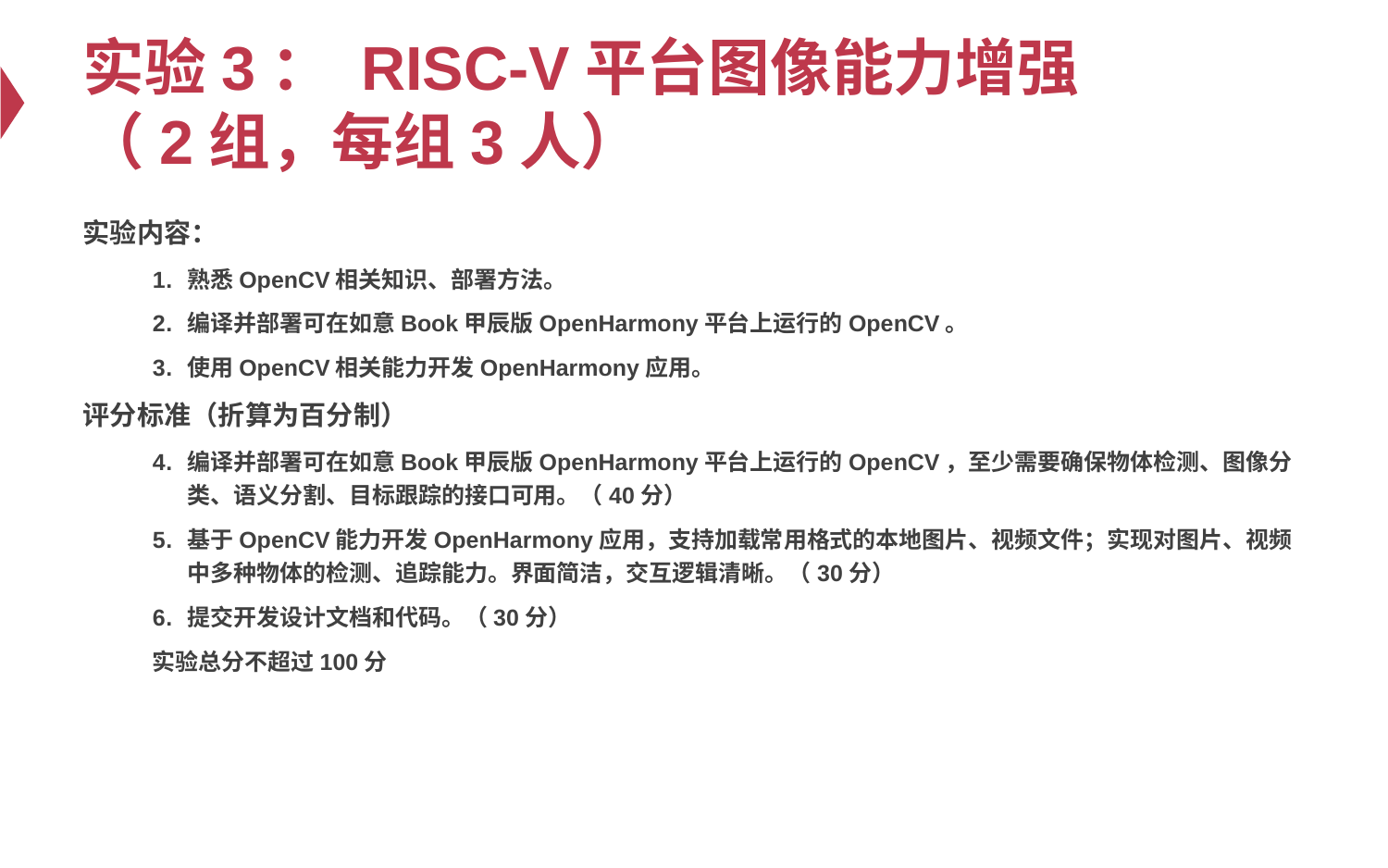

# 实验3： RISC-V平台图像能力增强 （2组，每组3人）
实验内容：
熟悉OpenCV相关知识、部署方法。
编译并部署可在如意Book甲辰版OpenHarmony平台上运行的OpenCV。
使用OpenCV相关能力开发OpenHarmony应用。
评分标准（折算为百分制）
编译并部署可在如意Book甲辰版OpenHarmony平台上运行的OpenCV，至少需要确保物体检测、图像分类、语义分割、目标跟踪的接口可用。（40分）
基于OpenCV能力开发OpenHarmony应用，支持加载常用格式的本地图片、视频文件；实现对图片、视频中多种物体的检测、追踪能力。界面简洁，交互逻辑清晰。（30分）
提交开发设计文档和代码。（30分）
实验总分不超过100分